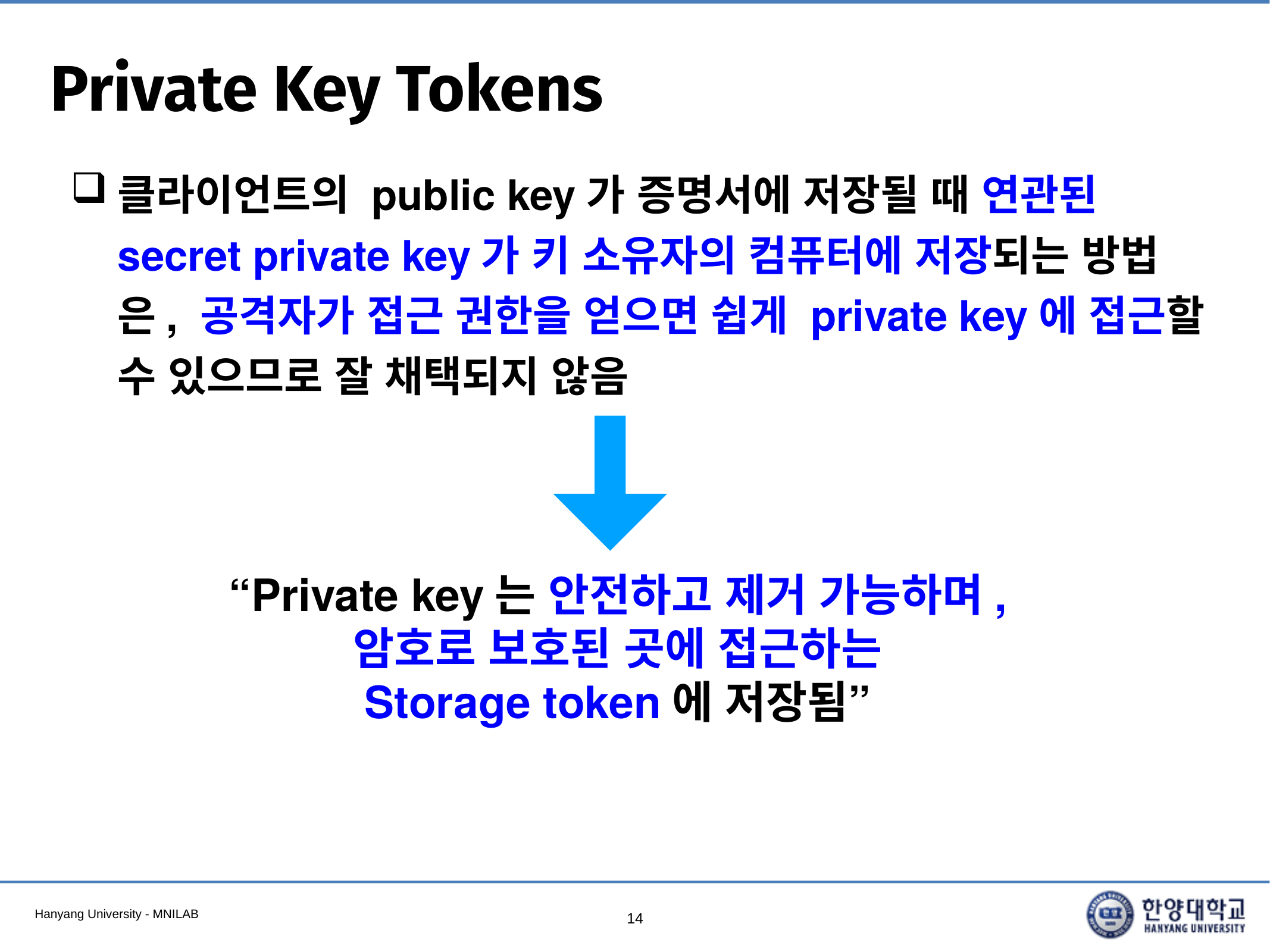

# Private Key Tokens
클라이언트의 public key가 증명서에 저장될 때 연관된 secret private key가 키 소유자의 컴퓨터에 저장되는 방법은, 공격자가 접근 권한을 얻으면 쉽게 private key에 접근할 수 있으므로 잘 채택되지 않음

“Private key는 안전하고 제거 가능하며,
암호로 보호된 곳에 접근하는
Storage token에 저장됨”
14